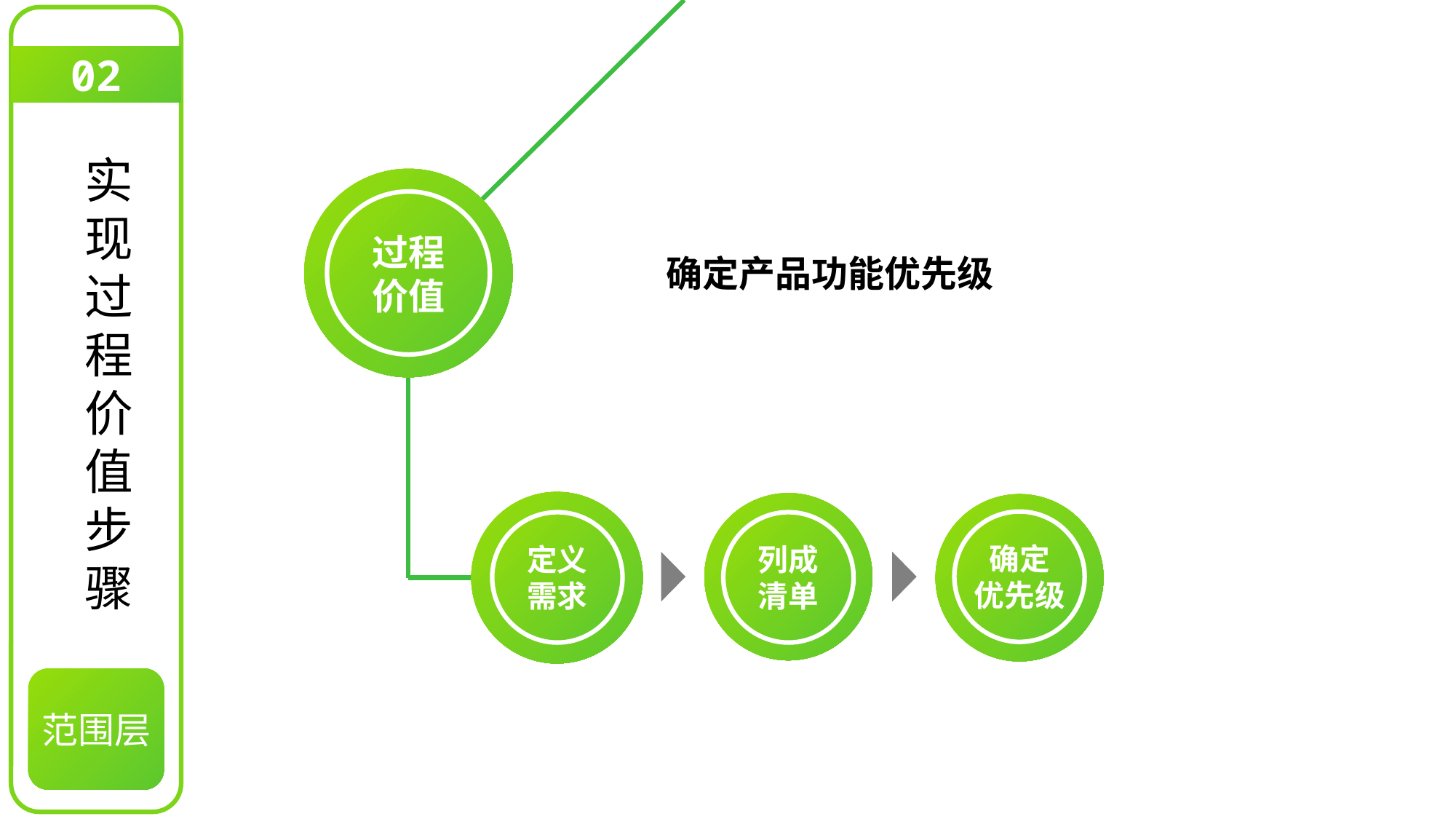

02
实现过程价值步骤

过程价值
确定产品功能优先级

定义需求
列成清单
确定
优先级

范围层